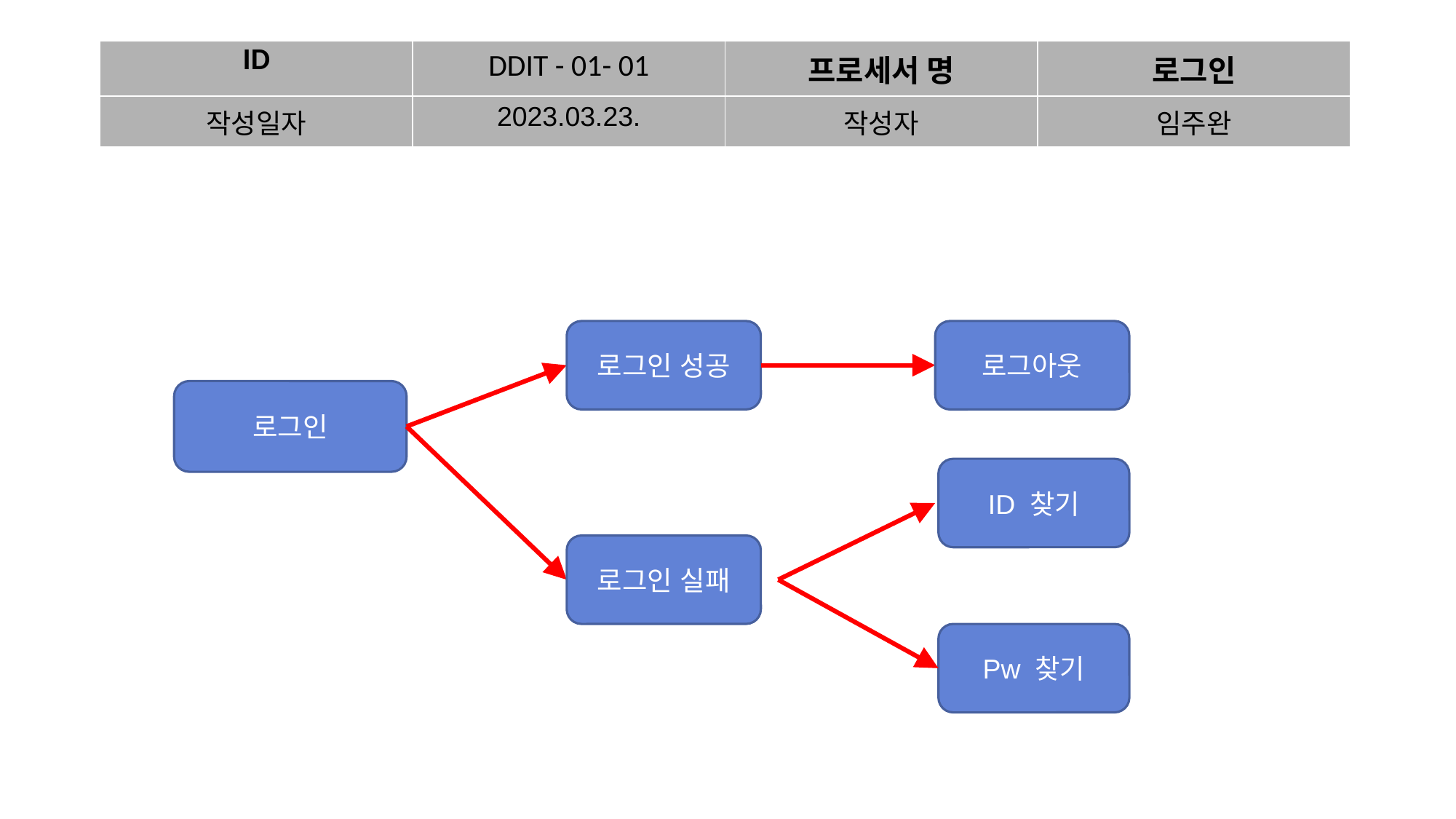

| ID | DDIT - 01- 01 | 프로세서 명 | 로그인 |
| --- | --- | --- | --- |
| 작성일자 | 2023.03.23. | 작성자 | 임주완 |
로그인 성공
로그아웃
로그인
ID 찾기
로그인 실패
Pw 찾기